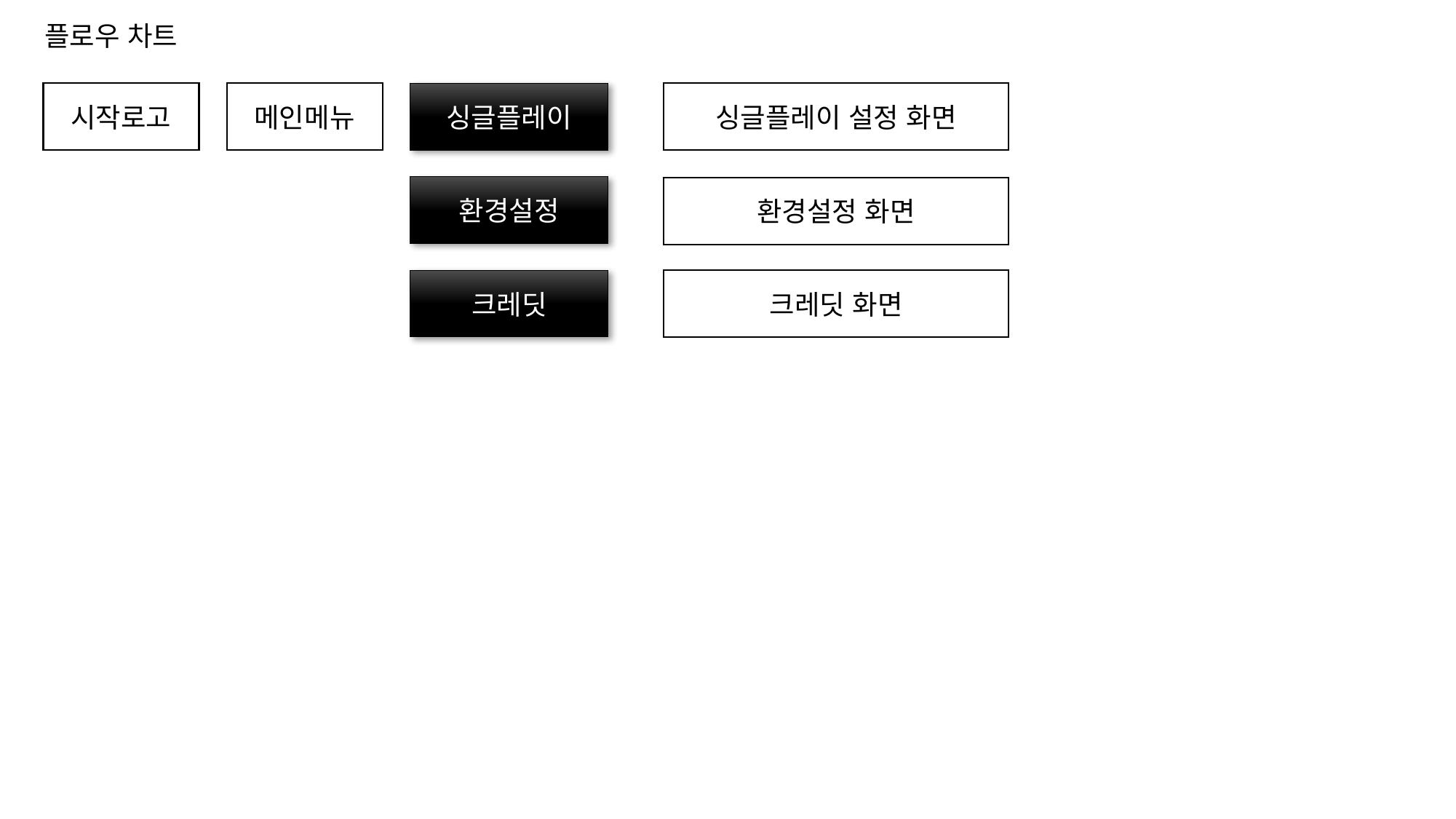

플로우 차트
싱글플레이
싱글플레이 설정 화면
시작로고
메인메뉴
환경설정
환경설정 화면
크레딧
크레딧 화면